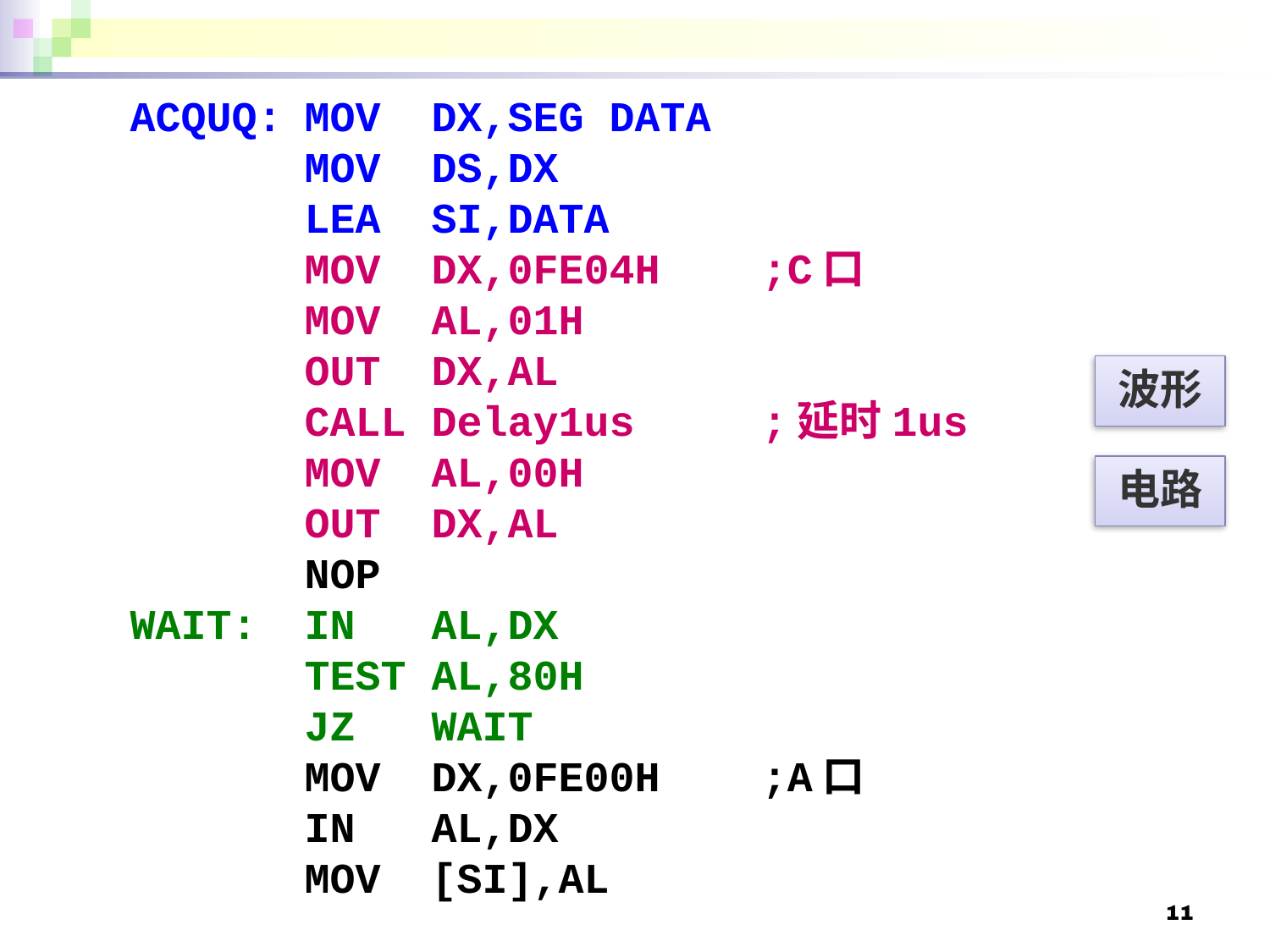

ACQUQ:

WAIT:
MOV  DX,SEG DATA
MOV  DS,DX
LEA  SI,DATA
MOV  DX,0FE04H    ;C口
MOV  AL,01H
OUT  DX,AL
CALL Delay1us     ;延时1us
MOV  AL,00H
OUT  DX,AL
NOP
IN   AL,DX
TEST AL,80H
JZ   WAIT
MOV  DX,0FE00H    ;A口
IN   AL,DX
MOV  [SI],AL
波形
电路
11